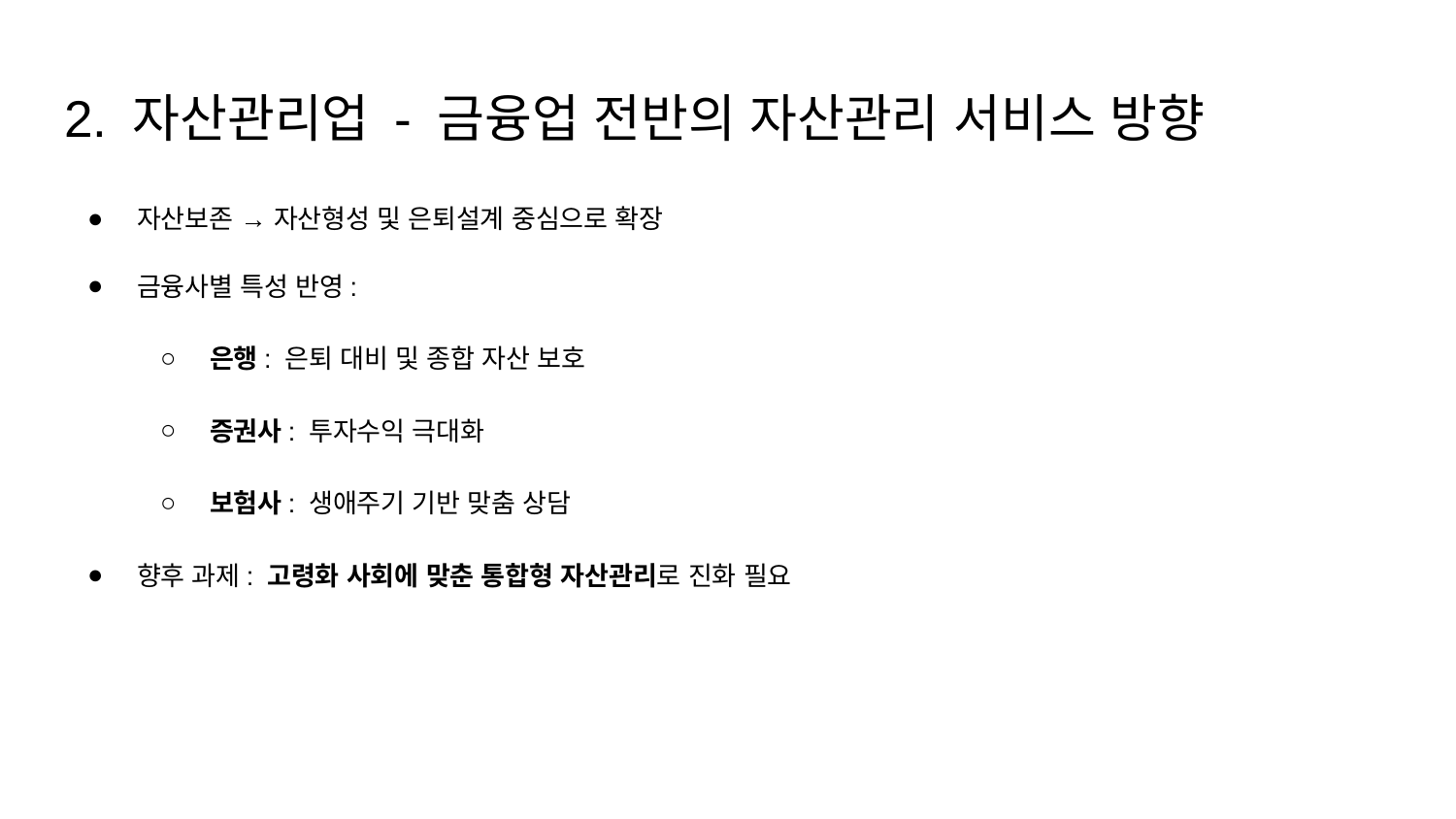

# 2. 자산관리업 - 금융업 전반의 자산관리 서비스 방향

자산보존 → 자산형성 및 은퇴설계 중심으로 확장
금융사별 특성 반영:
은행: 은퇴 대비 및 종합 자산 보호
증권사: 투자수익 극대화
보험사: 생애주기 기반 맞춤 상담
향후 과제: 고령화 사회에 맞춘 통합형 자산관리로 진화 필요